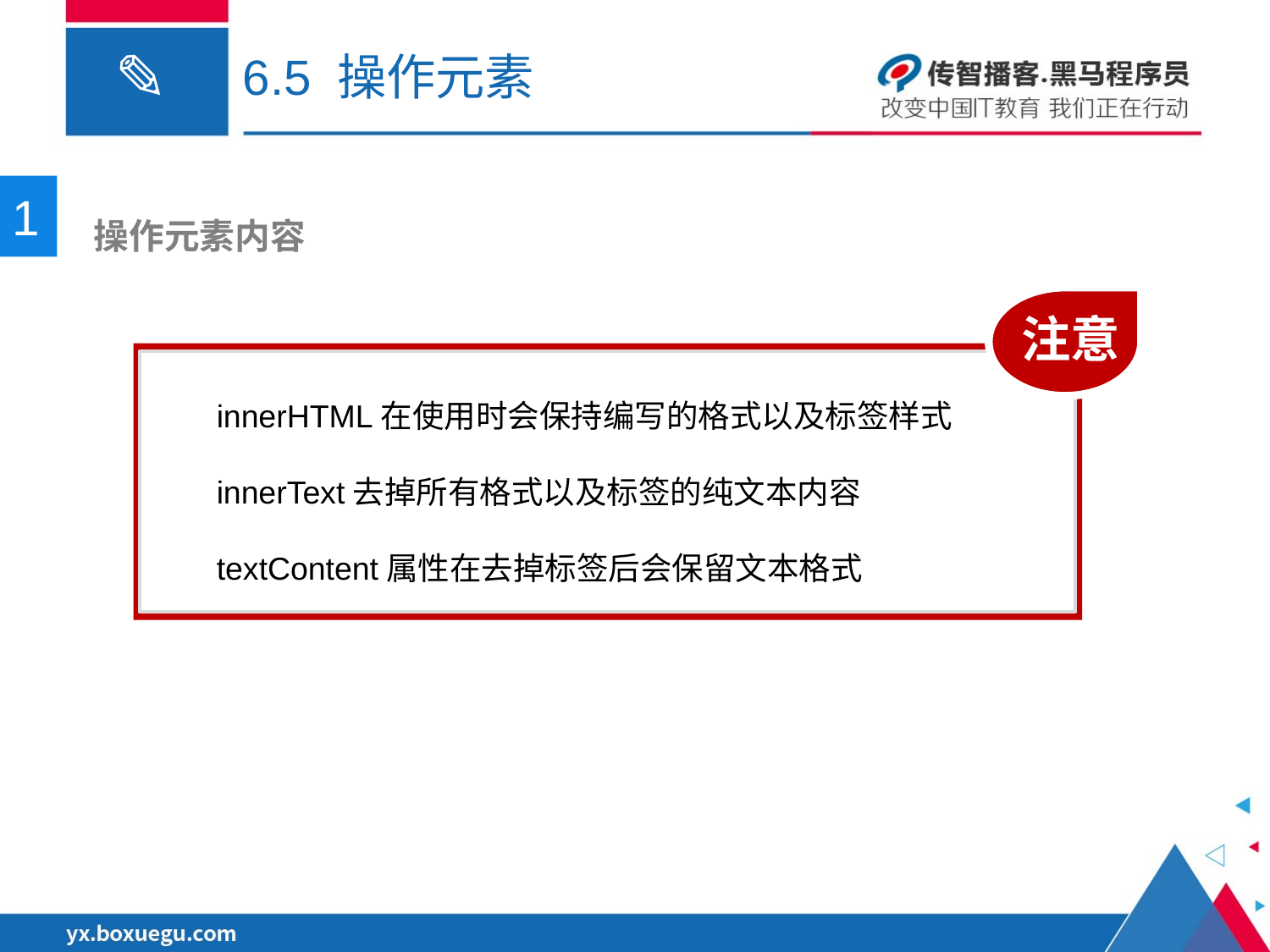

# 6.5 操作元素

1
  操作元素内容

注意

innerHTML在使用时会保持编写的格式以及标签样式
innerText去掉所有格式以及标签的纯文本内容
textContent属性在去掉标签后会保留文本格式